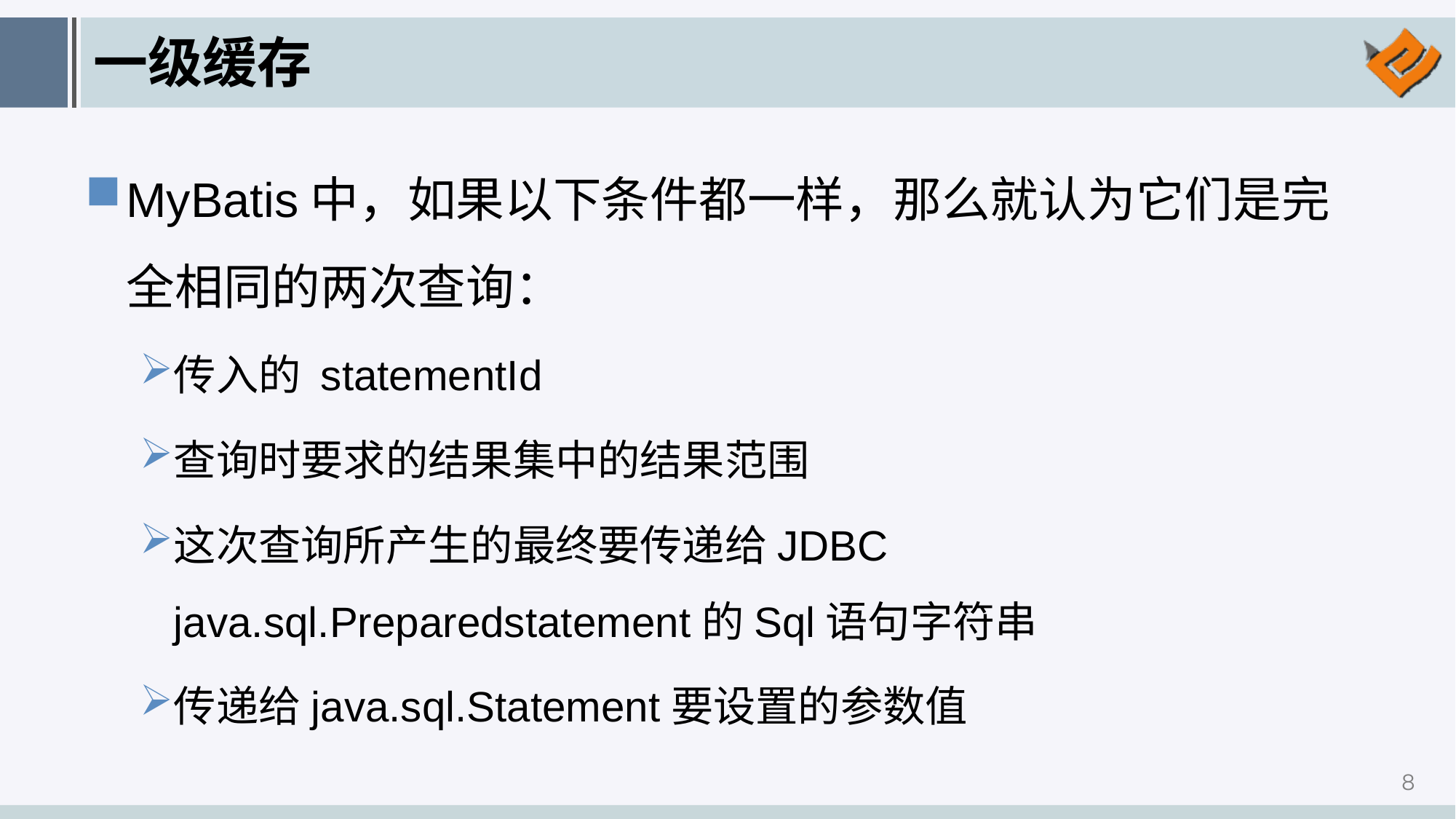

# 一级缓存
MyBatis中，如果以下条件都一样，那么就认为它们是完全相同的两次查询：
传入的 statementId
查询时要求的结果集中的结果范围
这次查询所产生的最终要传递给JDBC java.sql.Preparedstatement的Sql语句字符串
传递给java.sql.Statement要设置的参数值